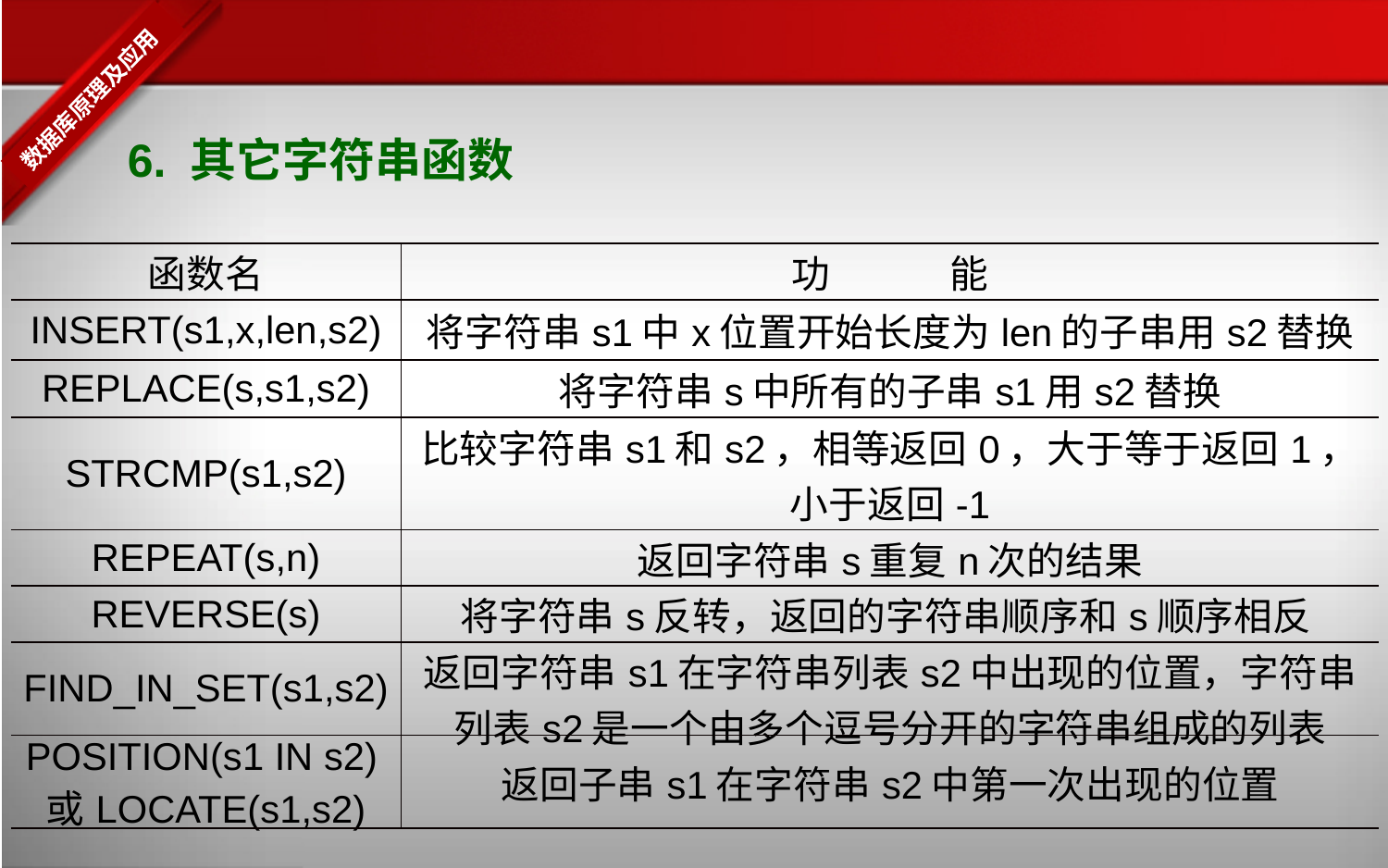

6. 其它字符串函数
| 函数名 | 功 能 |
| --- | --- |
| INSERT(s1,x,len,s2) | 将字符串s1中x位置开始长度为len的子串用s2替换 |
| REPLACE(s,s1,s2) | 将字符串s中所有的子串s1用s2替换 |
| STRCMP(s1,s2) | 比较字符串s1和s2，相等返回0，大于等于返回1，小于返回-1 |
| REPEAT(s,n) | 返回字符串s重复n次的结果 |
| REVERSE(s) | 将字符串s反转，返回的字符串顺序和s顺序相反 |
| FIND\_IN\_SET(s1,s2) | 返回字符串s1在字符串列表s2中出现的位置，字符串列表s2是一个由多个逗号分开的字符串组成的列表 |
| POSITION(s1 IN s2)或LOCATE(s1,s2) | 返回子串s1在字符串s2中第一次出现的位置 |